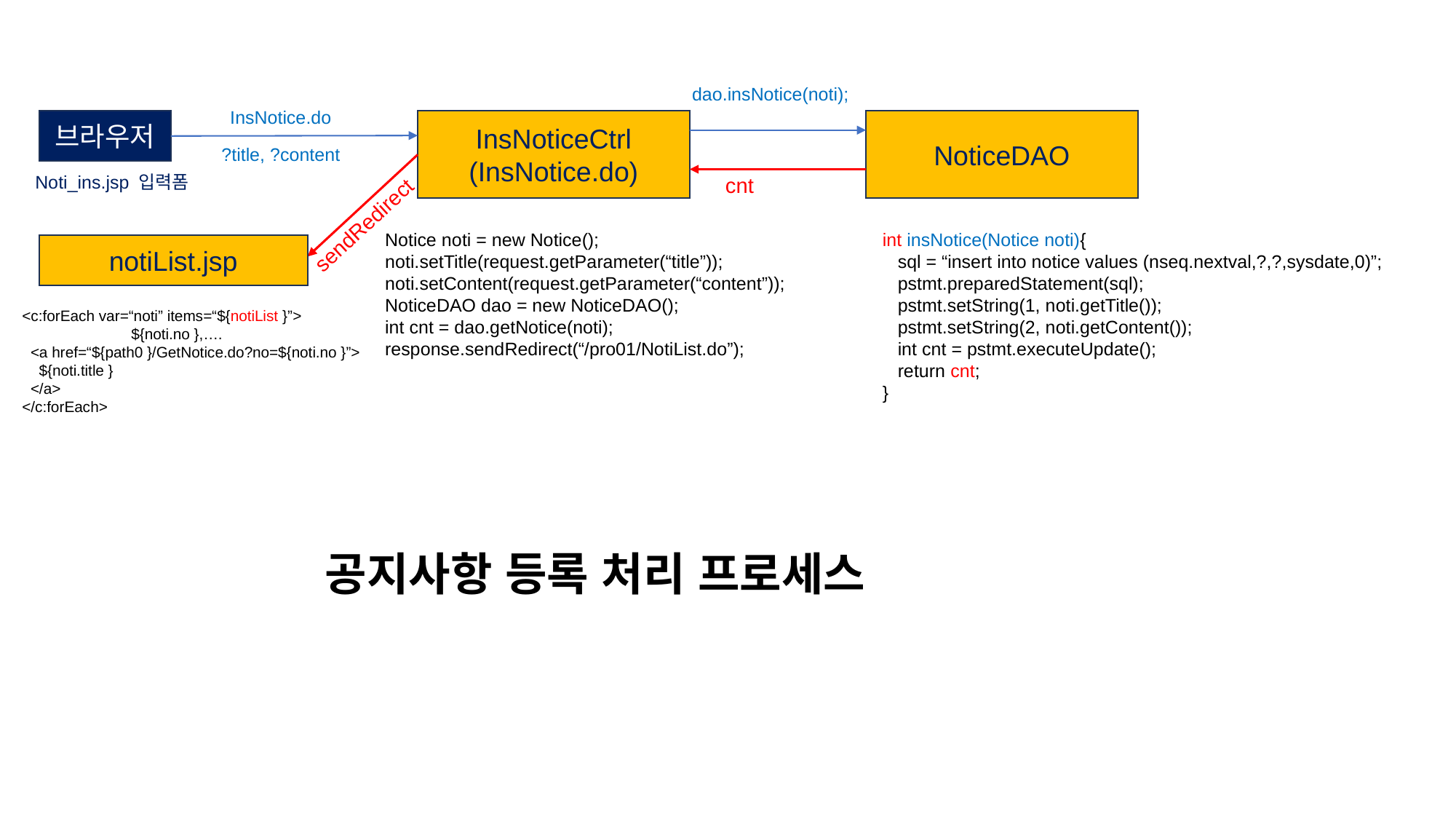

dao.insNotice(noti);
InsNotice.do
브라우저
InsNoticeCtrl
(InsNotice.do)
NoticeDAO
?title, ?content
Noti_ins.jsp 입력폼
cnt
sendRedirect
Notice noti = new Notice();
noti.setTitle(request.getParameter(“title”));
noti.setContent(request.getParameter(“content”));
NoticeDAO dao = new NoticeDAO();
int cnt = dao.getNotice(noti);
response.sendRedirect(“/pro01/NotiList.do”);
int insNotice(Notice noti){
   sql = “insert into notice values (nseq.nextval,?,?,sysdate,0)”;
   pstmt.preparedStatement(sql);
   pstmt.setString(1, noti.getTitle());
   pstmt.setString(2, noti.getContent());
   int cnt = pstmt.executeUpdate();
   return cnt;
}
notiList.jsp
<c:forEach var=“noti” items=“${notiList }”>
	${noti.no },….
  <a href=“${path0 }/GetNotice.do?no=${noti.no }”>
    ${noti.title }
  </a>
</c:forEach>
공지사항 등록 처리 프로세스